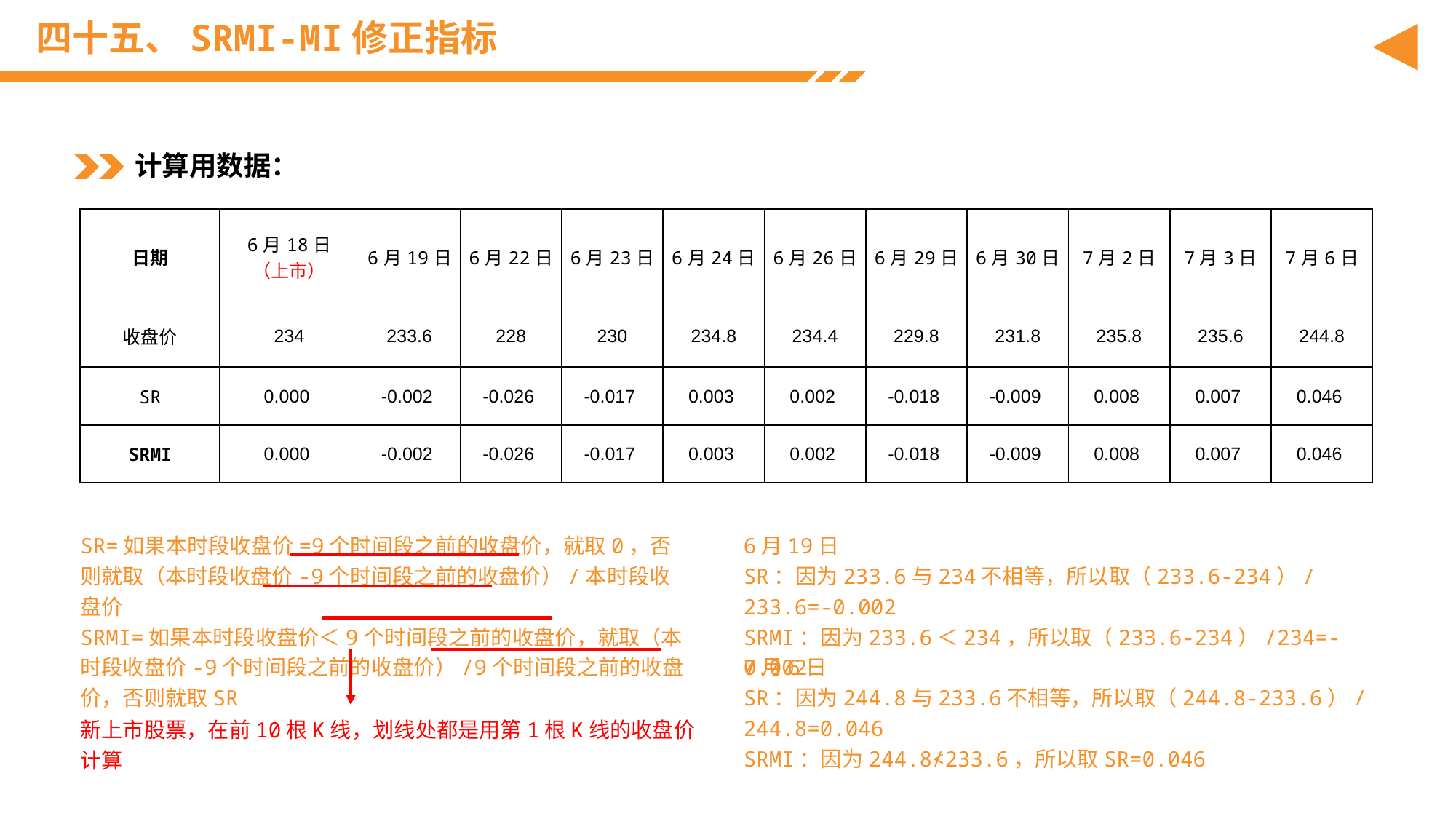

# 四十五、SRMI-MI修正指标

计算用数据：

| 日期 | 6月18日 （上市） | 6月19日 | 6月22日 | 6月23日 | 6月24日 | 6月26日 | 6月29日 | 6月30日 | 7月2日 | 7月3日 | 7月6日 |
| --- | --- | --- | --- | --- | --- | --- | --- | --- | --- | --- | --- |
| 收盘价 | 234 | 233.6 | 228 | 230 | 234.8 | 234.4 | 229.8 | 231.8 | 235.8 | 235.6 | 244.8 |
| SR | 0.000 | -0.002 | -0.026 | -0.017 | 0.003 | 0.002 | -0.018 | -0.009 | 0.008 | 0.007 | 0.046 |
| SRMI | 0.000 | -0.002 | -0.026 | -0.017 | 0.003 | 0.002 | -0.018 | -0.009 | 0.008 | 0.007 | 0.046 |
SR=如果本时段收盘价=9个时间段之前的收盘价，就取0，否则就取（本时段收盘价-9个时间段之前的收盘价）/本时段收盘价
SRMI=如果本时段收盘价＜9个时间段之前的收盘价，就取（本时段收盘价-9个时间段之前的收盘价）/9个时间段之前的收盘价，否则就取SR
6月19日
SR：因为233.6与234不相等，所以取（233.6-234）/233.6=-0.002
SRMI：因为233.6＜234，所以取（233.6-234）/234=-0.002
7月6日
SR：因为244.8与233.6不相等，所以取（244.8-233.6）/244.8=0.046
SRMI：因为244.8≮233.6，所以取SR=0.046
新上市股票，在前10根K线，划线处都是用第1根K线的收盘价计算